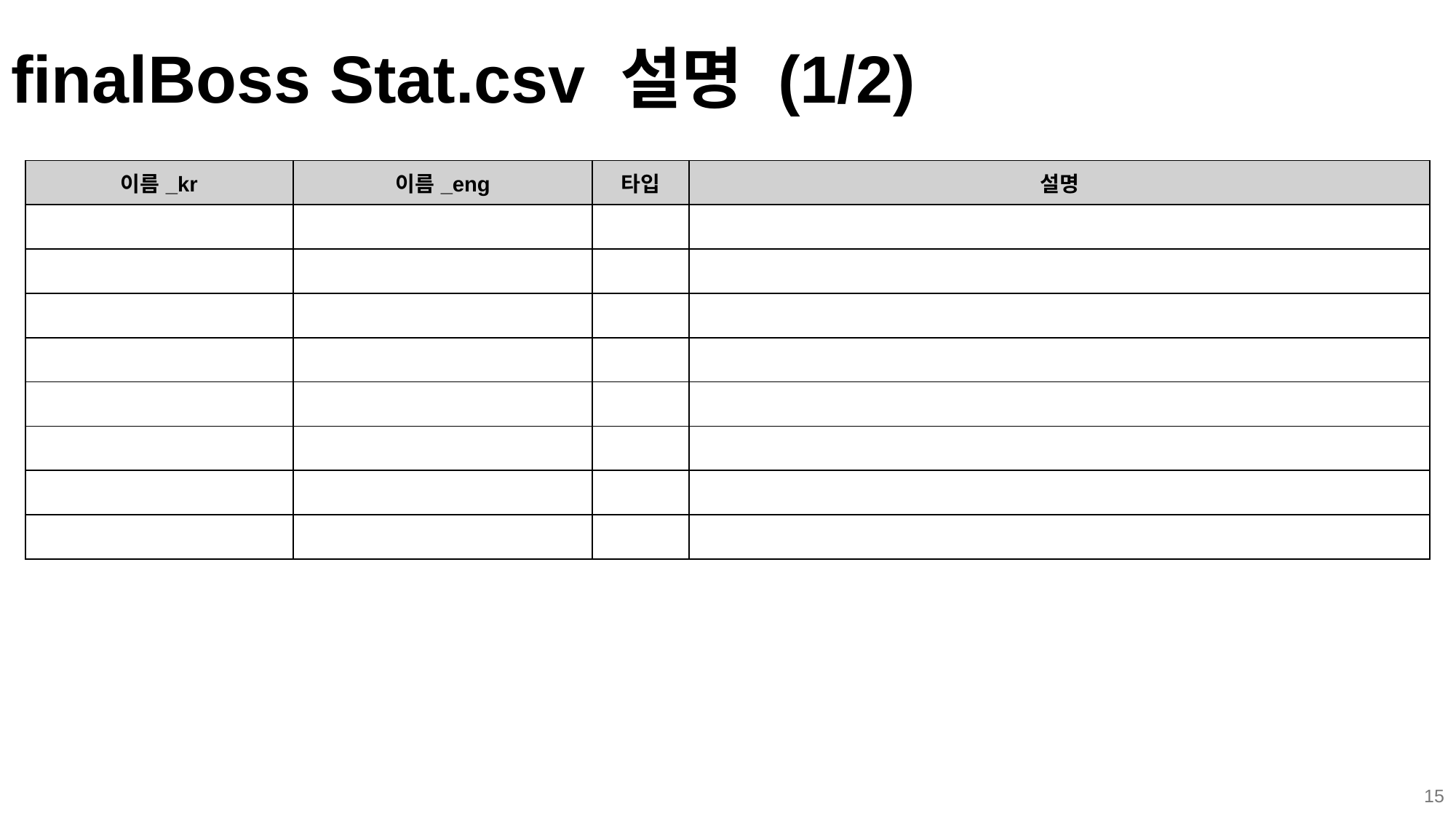

# finalBoss Stat.csv 설명 (1/2)
| 이름\_kr | 이름\_eng | 타입 | 설명 |
| --- | --- | --- | --- |
|  |  |  |  |
|  |  |  |  |
|  |  |  |  |
|  |  |  |  |
|  |  |  |  |
|  |  |  |  |
|  |  |  |  |
|  |  |  |  |
15